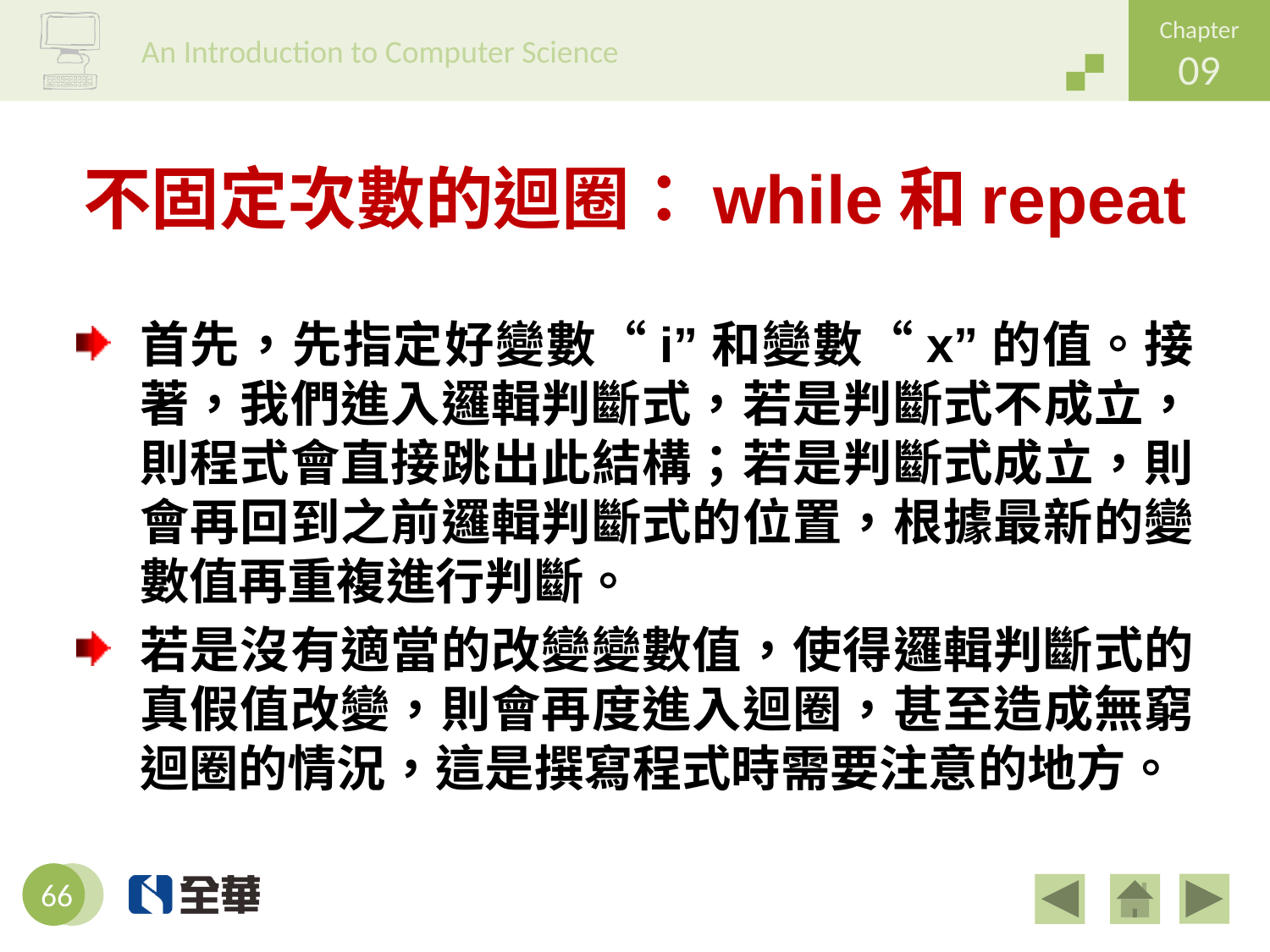

# 不固定次數的迴圈：while和repeat
首先，先指定好變數“i”和變數“x”的值。接著，我們進入邏輯判斷式，若是判斷式不成立，則程式會直接跳出此結構；若是判斷式成立，則會再回到之前邏輯判斷式的位置，根據最新的變數值再重複進行判斷。
若是沒有適當的改變變數值，使得邏輯判斷式的真假值改變，則會再度進入迴圈，甚至造成無窮迴圈的情況，這是撰寫程式時需要注意的地方。